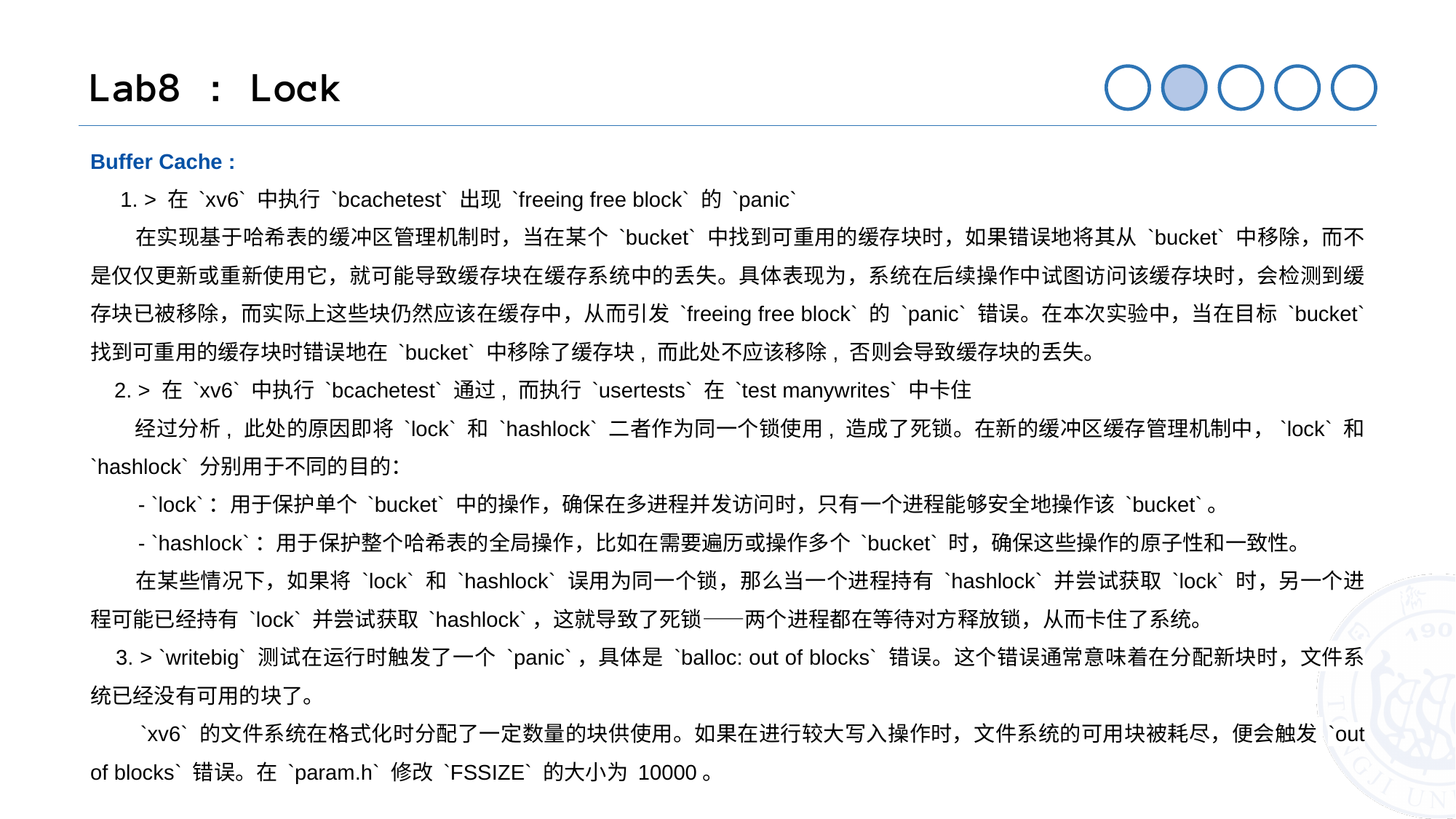

Lab8 : Lock

Buffer Cache :
     1. > 在 `xv6` 中执行 `bcachetest` 出现 `freeing free block` 的 `panic`
        在实现基于哈希表的缓冲区管理机制时，当在某个 `bucket` 中找到可重用的缓存块时，如果错误地将其从 `bucket` 中移除，而不是仅仅更新或重新使用它，就可能导致缓存块在缓存系统中的丢失。具体表现为，系统在后续操作中试图访问该缓存块时，会检测到缓存块已被移除，而实际上这些块仍然应该在缓存中，从而引发 `freeing free block` 的 `panic` 错误。在本次实验中，当在目标 `bucket` 找到可重用的缓存块时错误地在 `bucket` 中移除了缓存块, 而此处不应该移除, 否则会导致缓存块的丢失。
    2. > 在 `xv6` 中执行 `bcachetest` 通过, 而执行 `usertests` 在 `test manywrites` 中卡住
        经过分析, 此处的原因即将 `lock` 和 `hashlock` 二者作为同一个锁使用, 造成了死锁。在新的缓冲区缓存管理机制中，`lock` 和 `hashlock` 分别用于不同的目的：
        - `lock`：用于保护单个 `bucket` 中的操作，确保在多进程并发访问时，只有一个进程能够安全地操作该 `bucket`。
        - `hashlock`：用于保护整个哈希表的全局操作，比如在需要遍历或操作多个 `bucket` 时，确保这些操作的原子性和一致性。
        在某些情况下，如果将 `lock` 和 `hashlock` 误用为同一个锁，那么当一个进程持有 `hashlock` 并尝试获取 `lock` 时，另一个进程可能已经持有 `lock` 并尝试获取 `hashlock`，这就导致了死锁——两个进程都在等待对方释放锁，从而卡住了系统。
    3. > `writebig` 测试在运行时触发了一个 `panic`，具体是 `balloc: out of blocks` 错误。这个错误通常意味着在分配新块时，文件系统已经没有可用的块了。
        `xv6` 的文件系统在格式化时分配了一定数量的块供使用。如果在进行较大写入操作时，文件系统的可用块被耗尽，便会触发 `out of blocks` 错误。在 `param.h` 修改 `FSSIZE` 的大小为 10000。